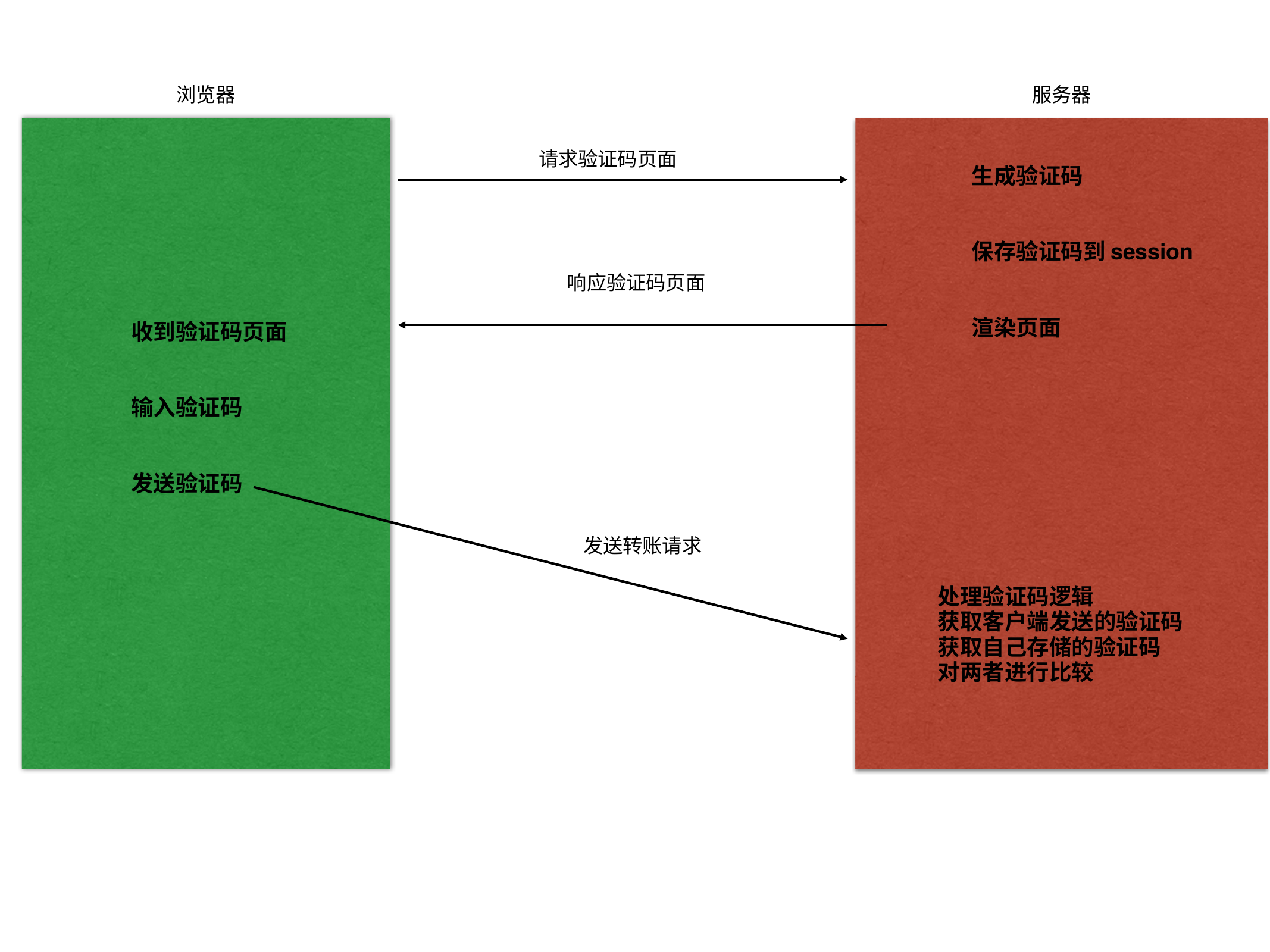

浏览器
服务器

请求验证码页面
生成验证码

保存验证码到session

渲染页面

响应验证码页面
收到验证码页面

输入验证码

发送验证码

发送转账请求
处理验证码逻辑
获取客户端发送的验证码
获取自己存储的验证码
对两者进行比较